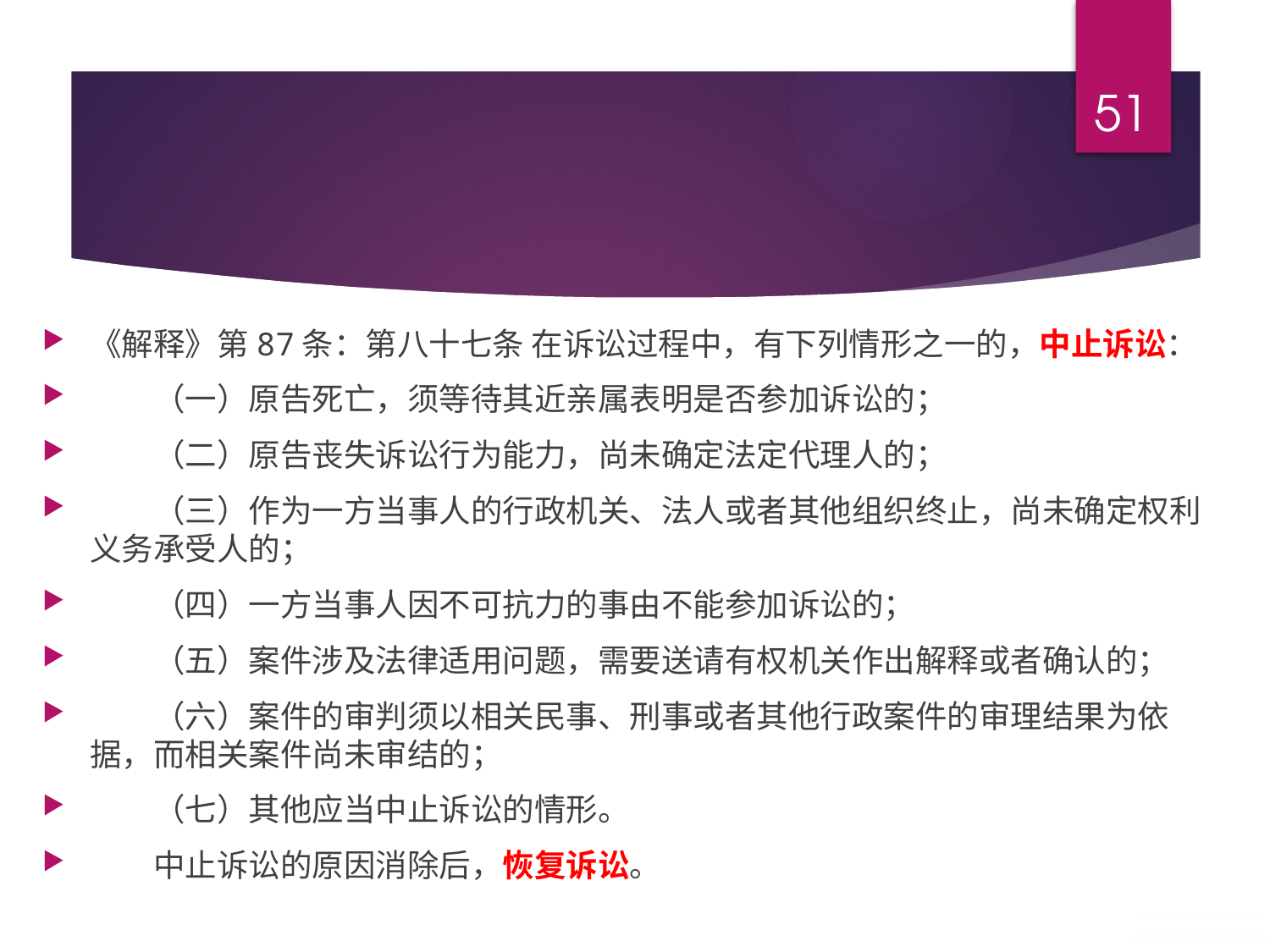

51
#
《解释》第87条：第八十七条 在诉讼过程中，有下列情形之一的，中止诉讼：
　　（一）原告死亡，须等待其近亲属表明是否参加诉讼的；
　　（二）原告丧失诉讼行为能力，尚未确定法定代理人的；
　　（三）作为一方当事人的行政机关、法人或者其他组织终止，尚未确定权利义务承受人的；
　　（四）一方当事人因不可抗力的事由不能参加诉讼的；
　　（五）案件涉及法律适用问题，需要送请有权机关作出解释或者确认的；
　　（六）案件的审判须以相关民事、刑事或者其他行政案件的审理结果为依据，而相关案件尚未审结的；
　　（七）其他应当中止诉讼的情形。
　　中止诉讼的原因消除后，恢复诉讼。